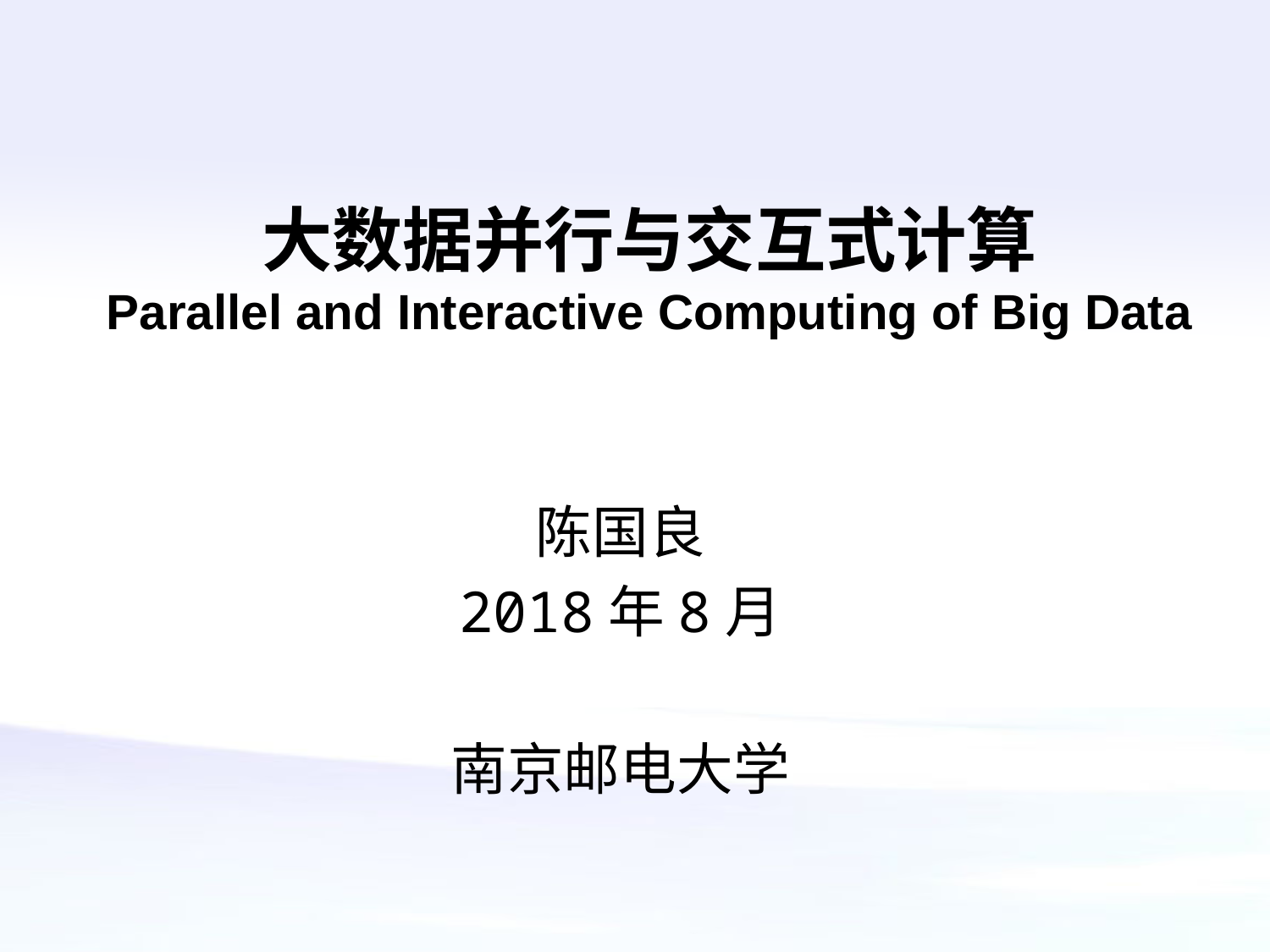

# 大数据并行与交互式计算 Parallel and Interactive Computing of Big Data
陈国良
2018年8月

南京邮电大学